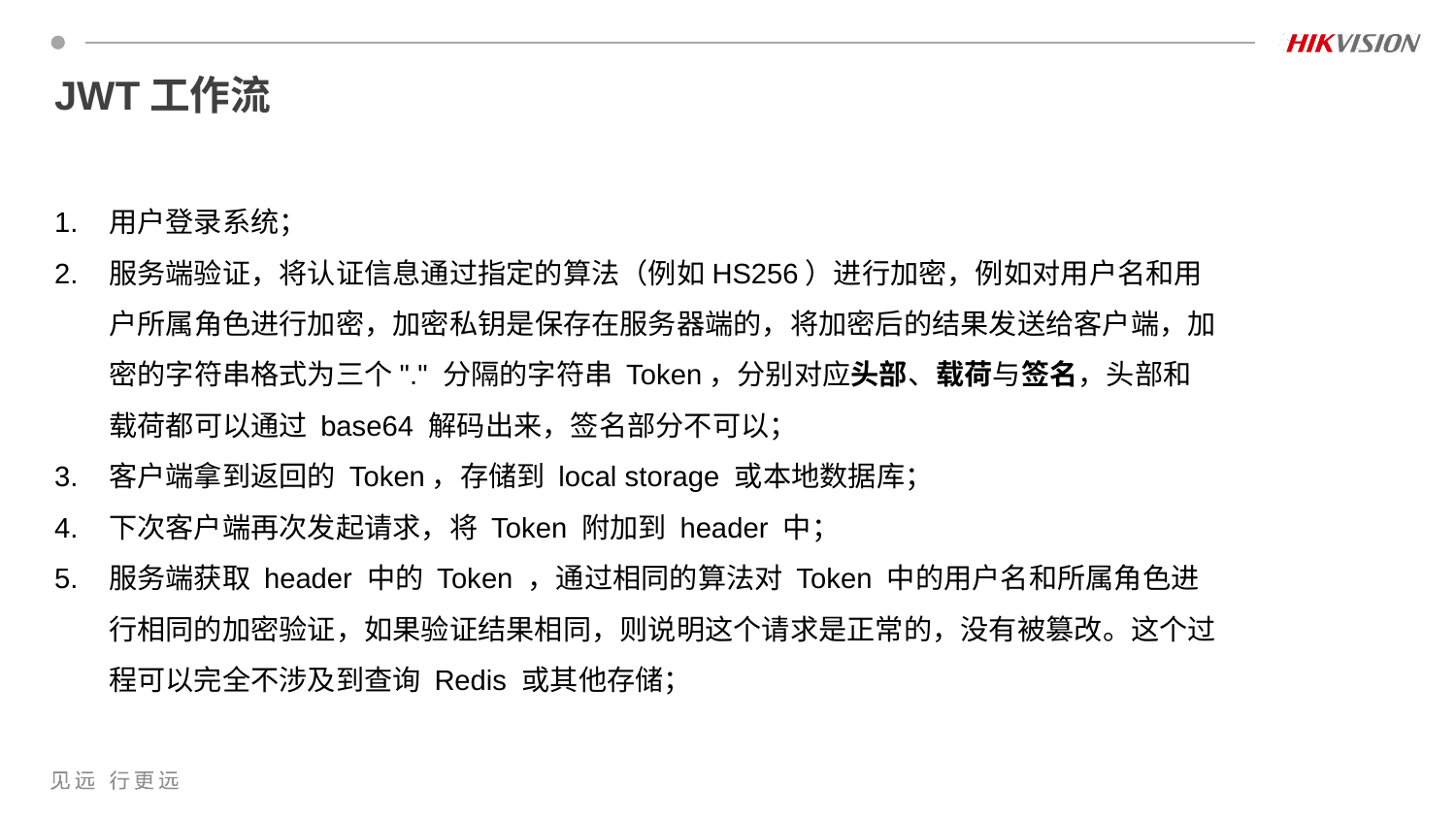

# JWT工作流
用户登录系统；
服务端验证，将认证信息通过指定的算法（例如HS256）进行加密，例如对用户名和用户所属角色进行加密，加密私钥是保存在服务器端的，将加密后的结果发送给客户端，加密的字符串格式为三个"." 分隔的字符串 Token，分别对应头部、载荷与签名，头部和载荷都可以通过 base64 解码出来，签名部分不可以；
客户端拿到返回的 Token，存储到 local storage 或本地数据库；
下次客户端再次发起请求，将 Token 附加到 header 中；
服务端获取 header 中的 Token ，通过相同的算法对 Token 中的用户名和所属角色进行相同的加密验证，如果验证结果相同，则说明这个请求是正常的，没有被篡改。这个过程可以完全不涉及到查询 Redis 或其他存储；